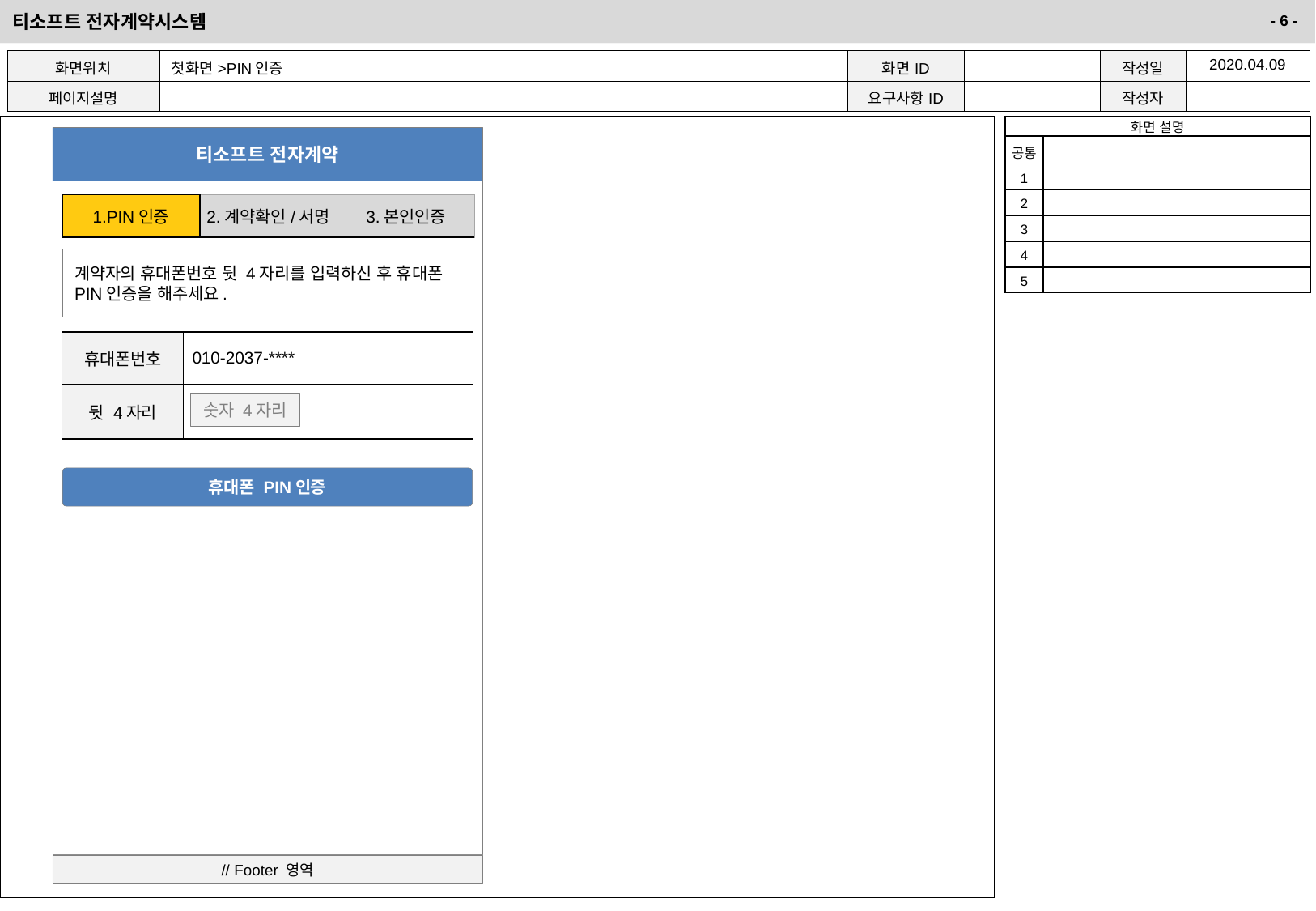

| 화면위치 | 첫화면>PIN인증 | 화면ID |  | 작성일 | 2020.04.09 |
| --- | --- | --- | --- | --- | --- |
| 페이지설명 |  | 요구사항ID |  | 작성자 |  |
| 화면 설명 |  |
| --- | --- |
| 공통 |  |
| 1 |  |
| 2 |  |
| 3 |  |
| 4 |  |
| 5 |  |
티소프트 전자계약
| 1.PIN인증 | 2.계약확인/서명 | 3.본인인증 |
| --- | --- | --- |
계약자의 휴대폰번호 뒷 4자리를 입력하신 후 휴대폰PIN인증을 해주세요.
| 휴대폰번호 | 010-2037-\*\*\*\* |
| --- | --- |
| 뒷 4자리 |  |
숫자 4자리
휴대폰 PIN인증